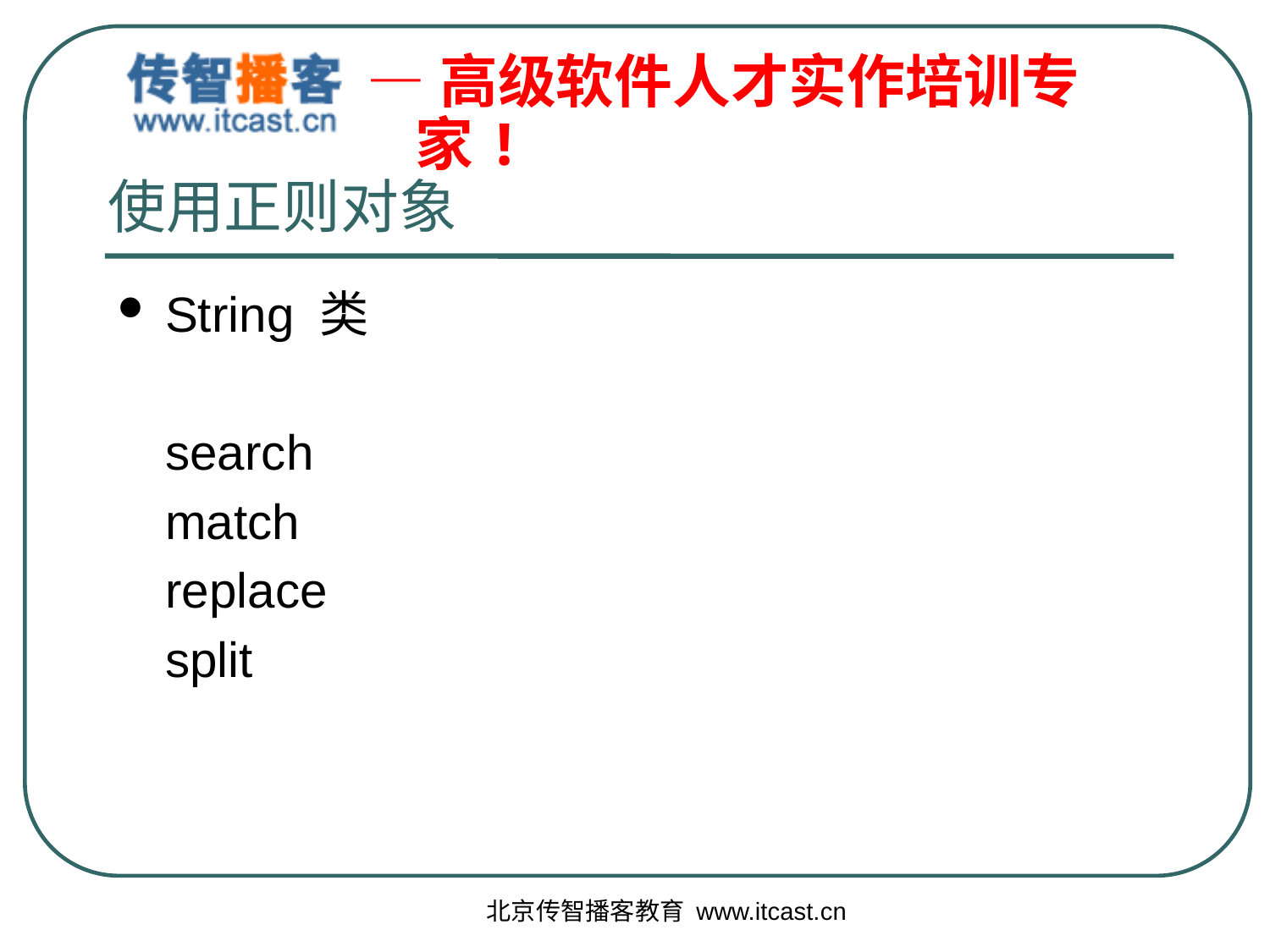

# 使用正则对象
String 类

	search
	match
	replace
	split
北京传智播客教育 www.itcast.cn